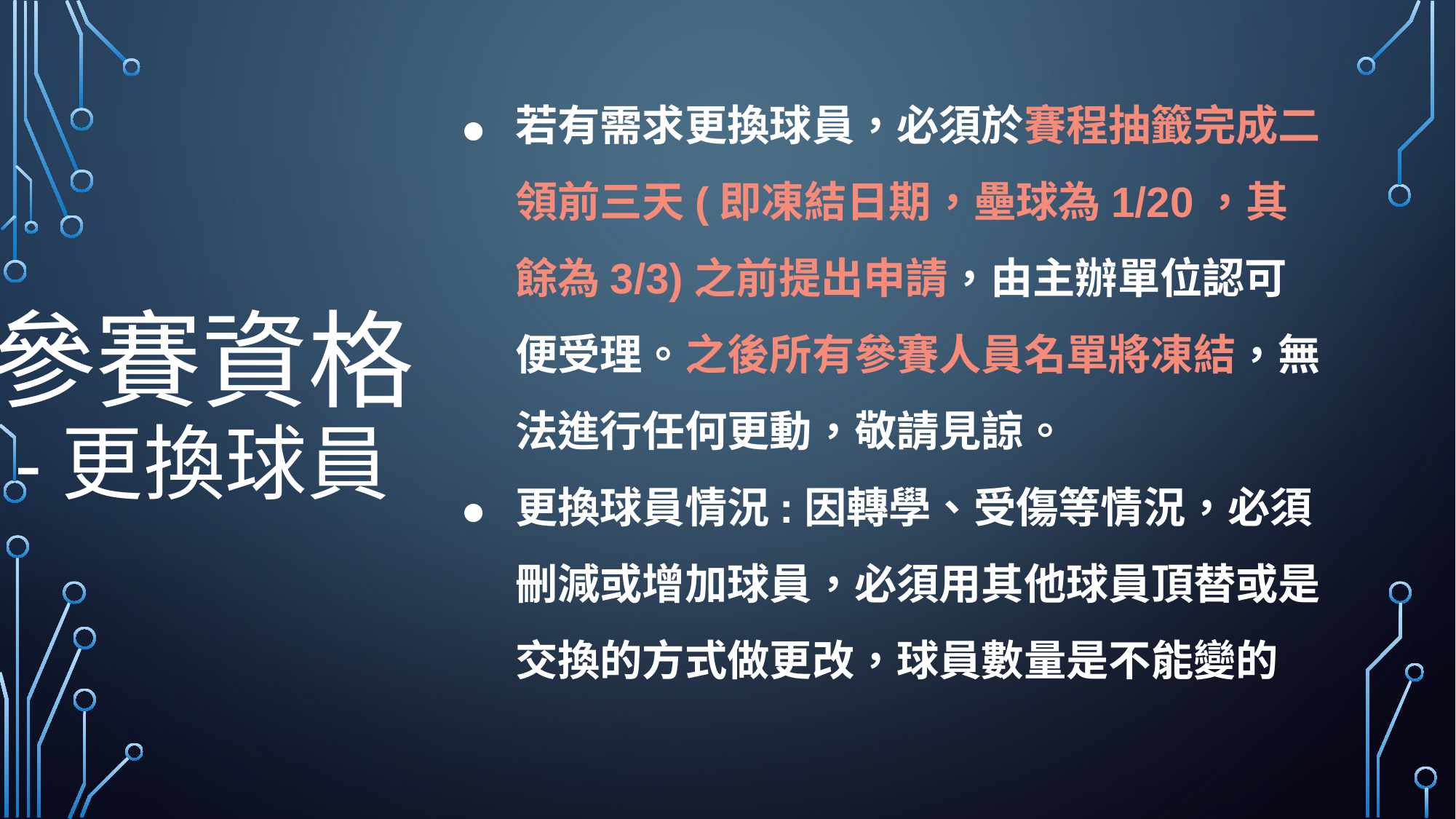

若有需求更換球員，必須於賽程抽籤完成二領前三天(即凍結日期，壘球為1/20，其餘為3/3)之前提出申請，由主辦單位認可便受理。之後所有參賽人員名單將凍結，無法進行任何更動，敬請見諒。
更換球員情況:因轉學、受傷等情況，必須刪減或增加球員，必須用其他球員頂替或是交換的方式做更改，球員數量是不能變的
參賽資格
-更換球員